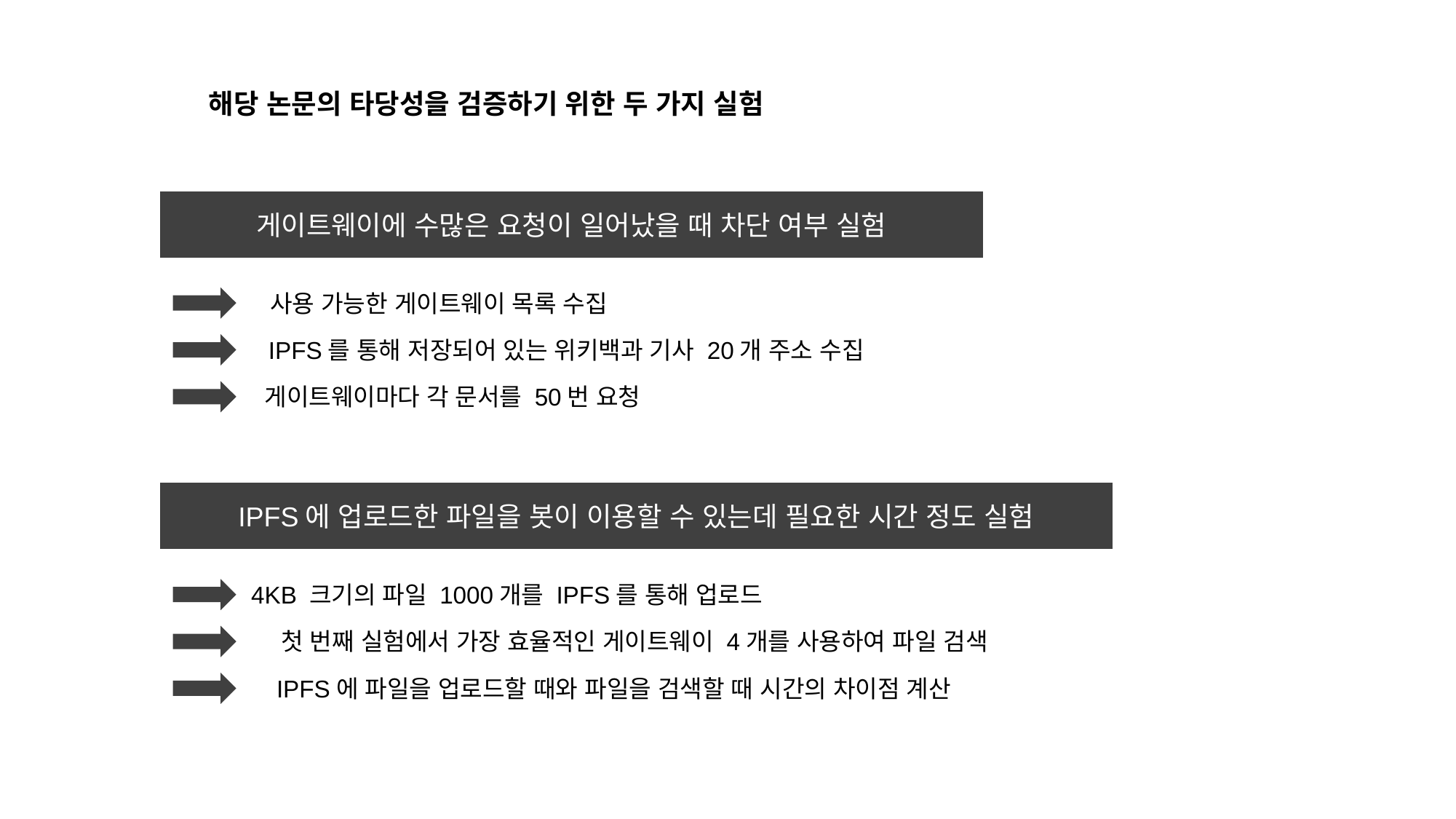

해당 논문의 타당성을 검증하기 위한 두 가지 실험
게이트웨이에 수많은 요청이 일어났을 때 차단 여부 실험
사용 가능한 게이트웨이 목록 수집

IPFS를 통해 저장되어 있는 위키백과 기사 20개 주소 수집

게이트웨이마다 각 문서를 50번 요청

IPFS에 업로드한 파일을 봇이 이용할 수 있는데 필요한 시간 정도 실험
4KB 크기의 파일 1000개를 IPFS를 통해 업로드

첫 번째 실험에서 가장 효율적인 게이트웨이 4개를 사용하여 파일 검색

IPFS에 파일을 업로드할 때와 파일을 검색할 때 시간의 차이점 계산